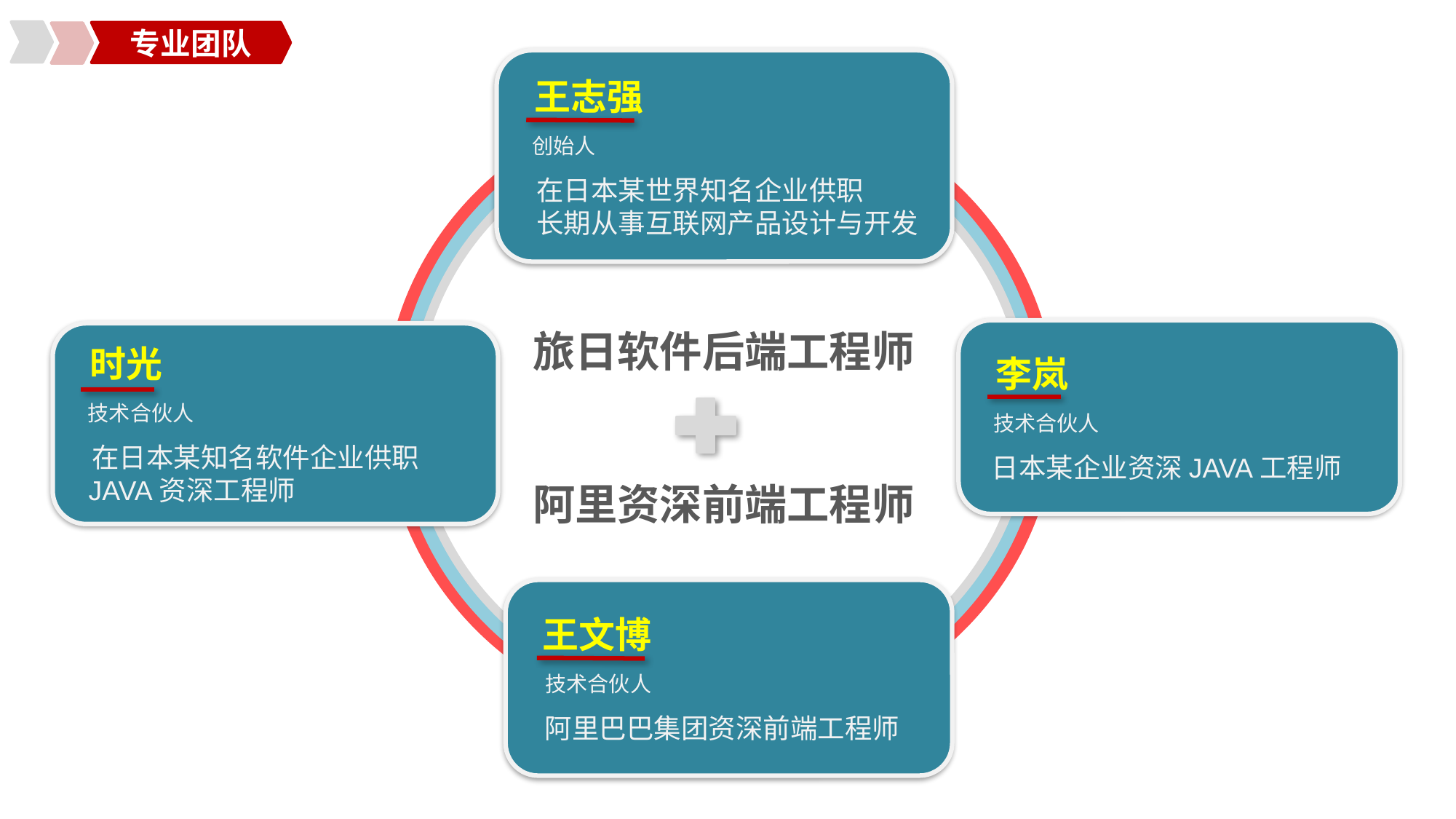

专业团队

 王志强

  创始人

  在日本某世界知名企业供职
  长期从事互联网产品设计与开发

旅日软件后端工程师

阿里资深前端工程师
 李岚

  技术合伙人

 日本某企业资深JAVA工程师
 时光

  技术合伙人

  在日本某知名软件企业供职
  JAVA资深工程师

 王文博

   技术合伙人

  阿里巴巴集团资深前端工程师